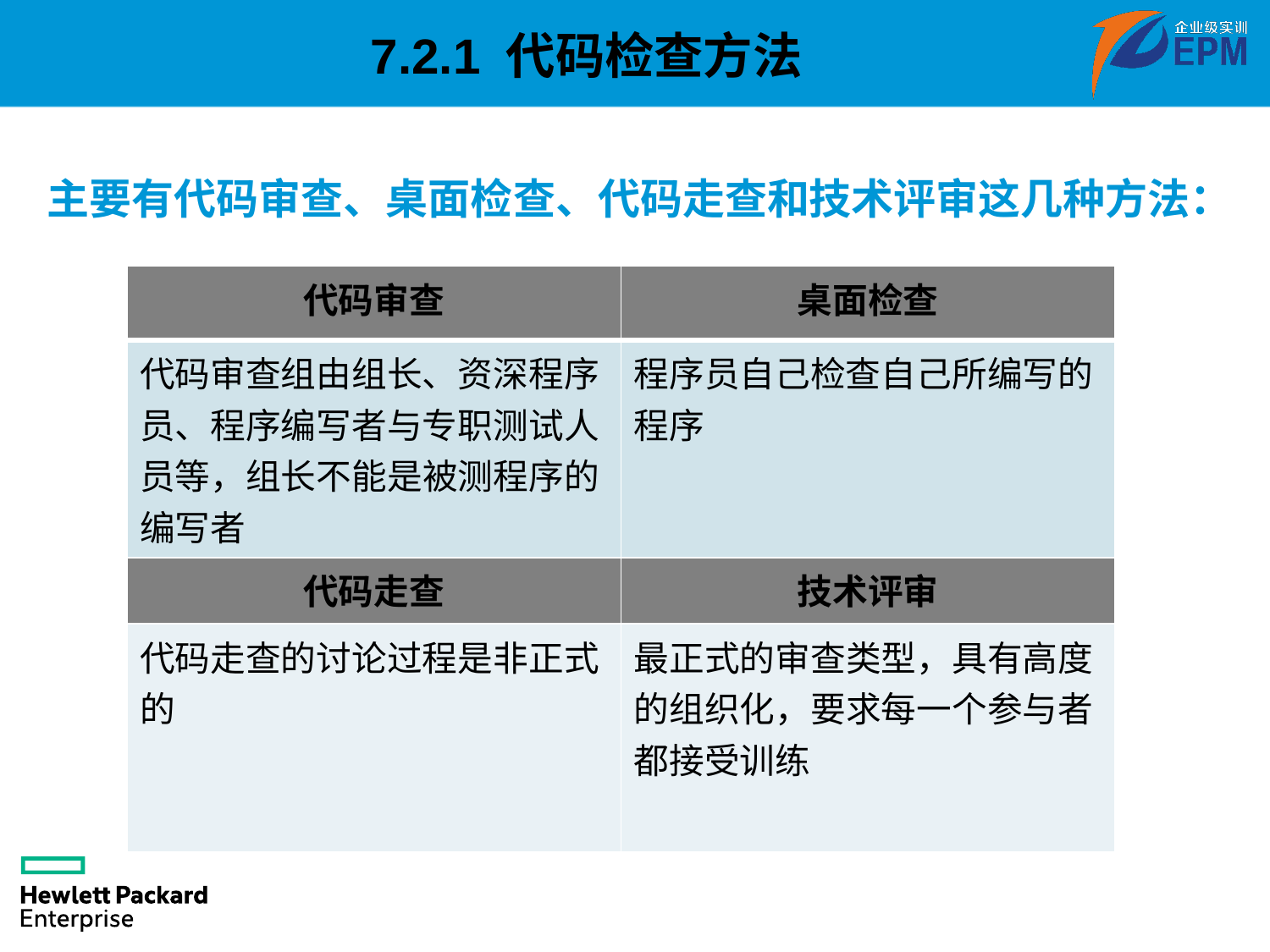

7.2.1 代码检查方法
主要有代码审查、桌面检查、代码走查和技术评审这几种方法：
| 代码审查 | 桌面检查 |
| --- | --- |
| 代码审查组由组长、资深程序员、程序编写者与专职测试人员等，组长不能是被测程序的编写者 | 程序员自己检查自己所编写的程序 |
| 代码走查 | 技术评审 |
| 代码走查的讨论过程是非正式的 | 最正式的审查类型，具有高度的组织化，要求每一个参与者都接受训练 |